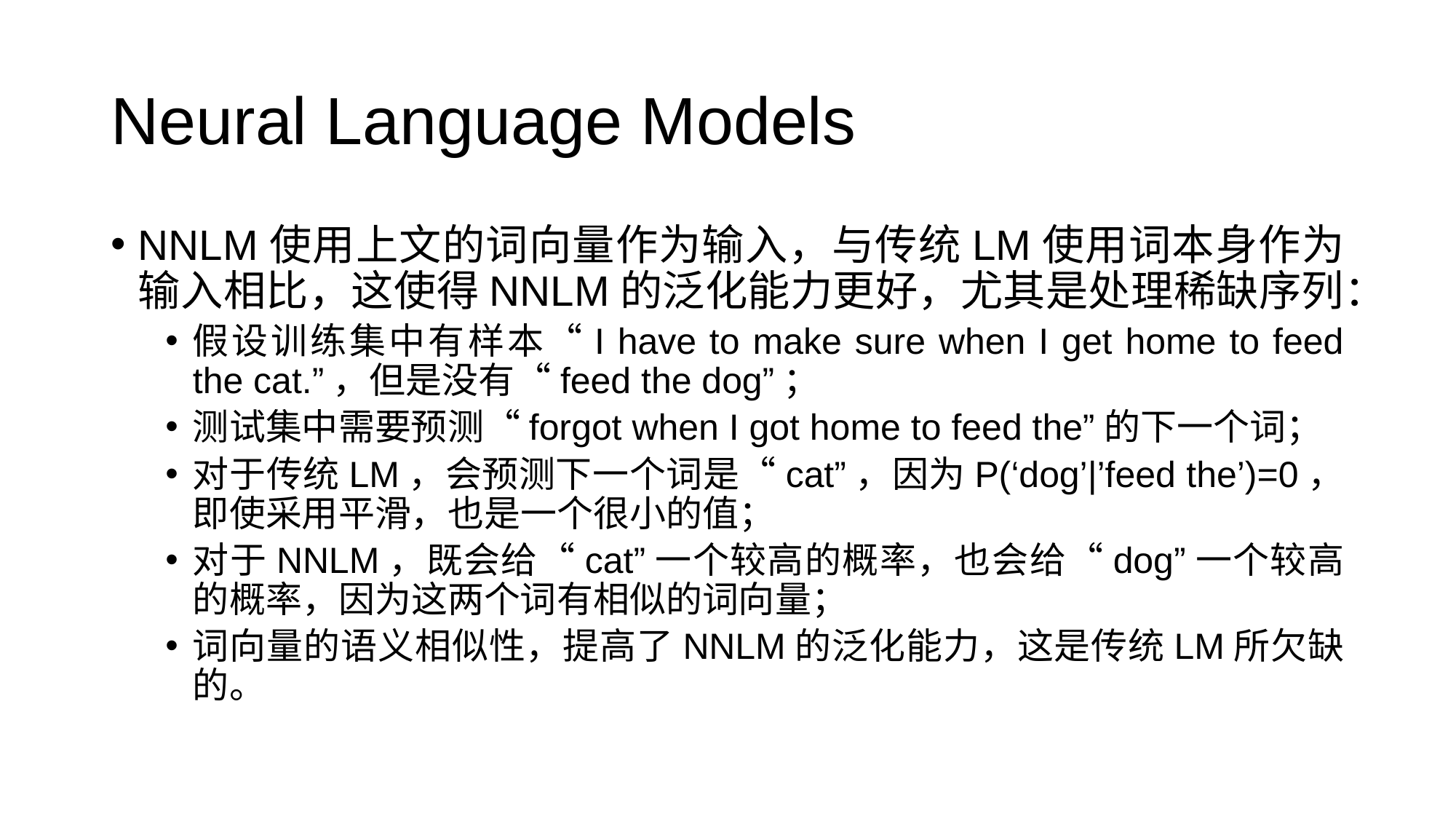

# Neural Language Models
NNLM使用上文的词向量作为输入，与传统LM使用词本身作为输入相比，这使得NNLM的泛化能力更好，尤其是处理稀缺序列：
假设训练集中有样本“I have to make sure when I get home to feed the cat.”，但是没有“feed the dog”；
测试集中需要预测“forgot when I got home to feed the”的下一个词；
对于传统LM，会预测下一个词是“cat”，因为P(‘dog’|’feed the’)=0，即使采用平滑，也是一个很小的值；
对于NNLM，既会给“cat”一个较高的概率，也会给“dog”一个较高的概率，因为这两个词有相似的词向量；
词向量的语义相似性，提高了NNLM的泛化能力，这是传统LM所欠缺的。